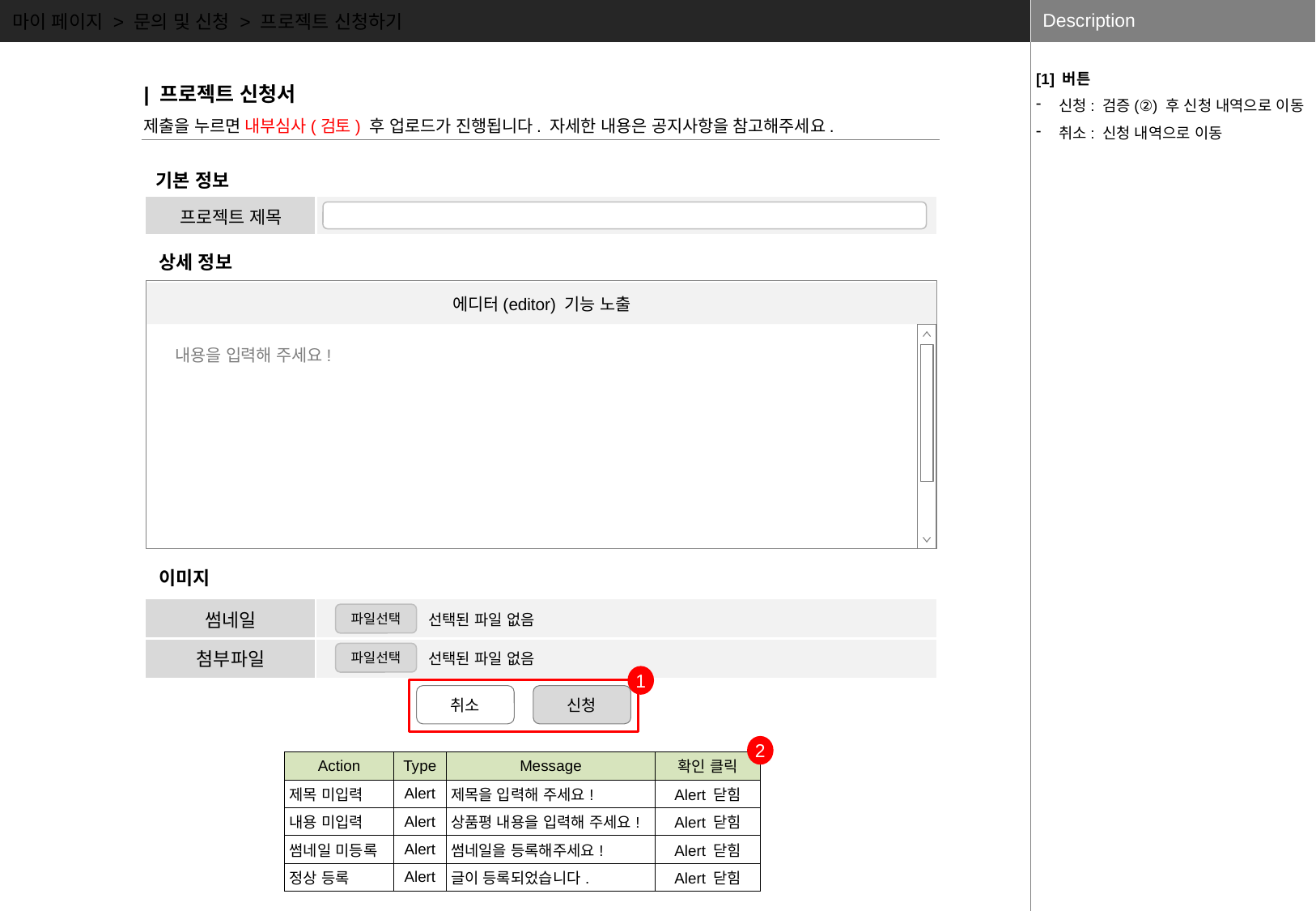

마이 페이지 > 문의 및 신청 > 프로젝트 신청하기

[1] 버튼
신청: 검증(②) 후 신청 내역으로 이동
취소: 신청 내역으로 이동
| 프로젝트 신청서
제출을 누르면 내부심사(검토) 후 업로드가 진행됩니다. 자세한 내용은 공지사항을 참고해주세요.
기본 정보
| 프로젝트 제목 |  |
| --- | --- |

상세 정보

에디터(editor) 기능 노출

내용을 입력해 주세요!
이미지
| 썸네일 |  |
| --- | --- |
| 첨부파일 |  |
파일선택
선택된 파일 없음
2-1
파일선택
선택된 파일 없음
1

취소
신청
2
| Action | Type | Message | 확인 클릭 |
| --- | --- | --- | --- |
| 제목 미입력 | Alert | 제목을 입력해 주세요! | Alert 닫힘 |
| 내용 미입력 | Alert | 상품평 내용을 입력해 주세요! | Alert 닫힘 |
| 썸네일 미등록 | Alert | 썸네일을 등록해주세요! | Alert 닫힘 |
| 정상 등록 | Alert | 글이 등록되었습니다. | Alert 닫힘 |